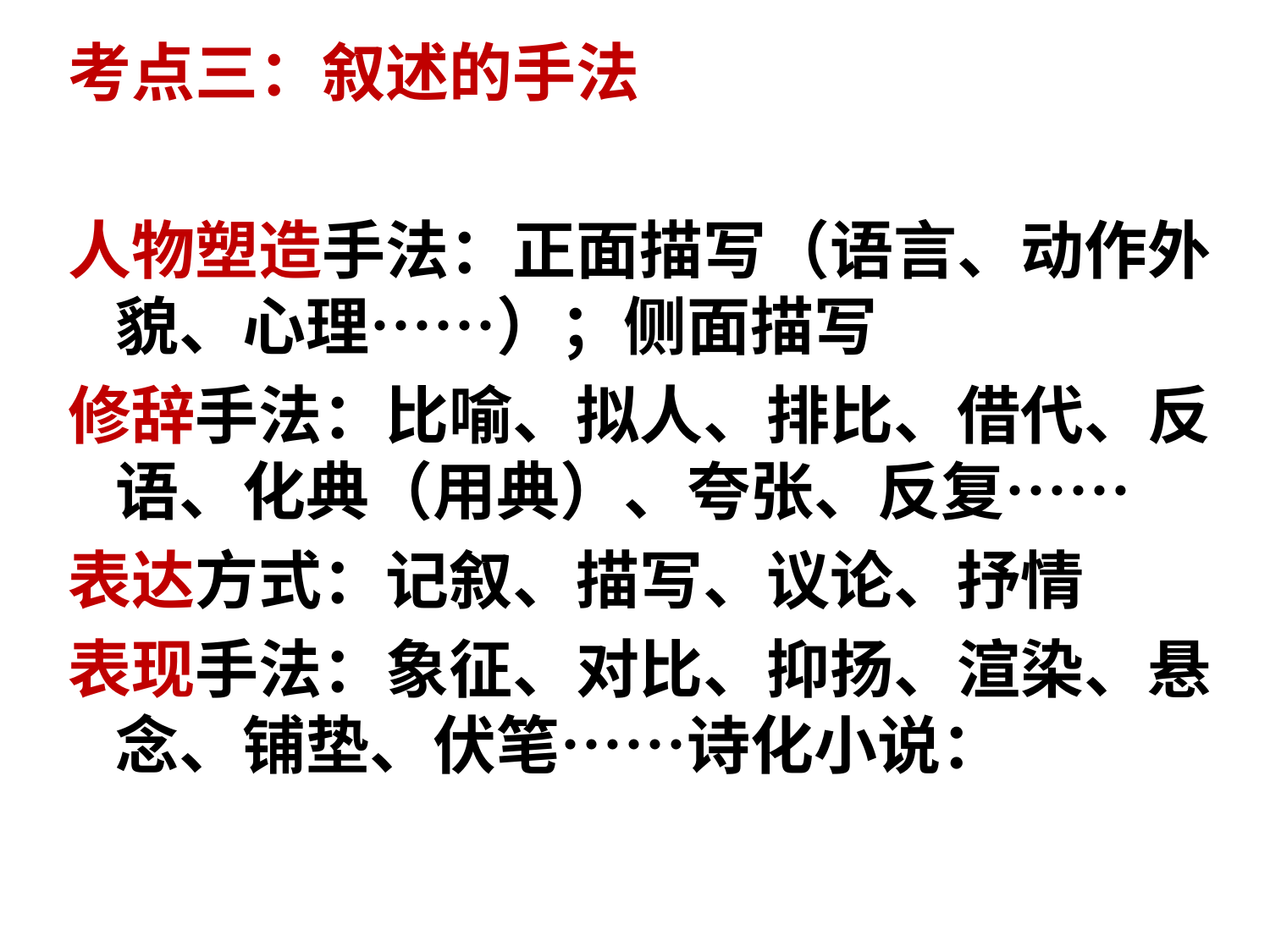

考点三：叙述的手法

人物塑造手法：正面描写（语言、动作外貌、心理……）；侧面描写
修辞手法：比喻、拟人、排比、借代、反语、化典（用典）、夸张、反复……
表达方式：记叙、描写、议论、抒情
表现手法：象征、对比、抑扬、渲染、悬念、铺垫、伏笔……诗化小说：